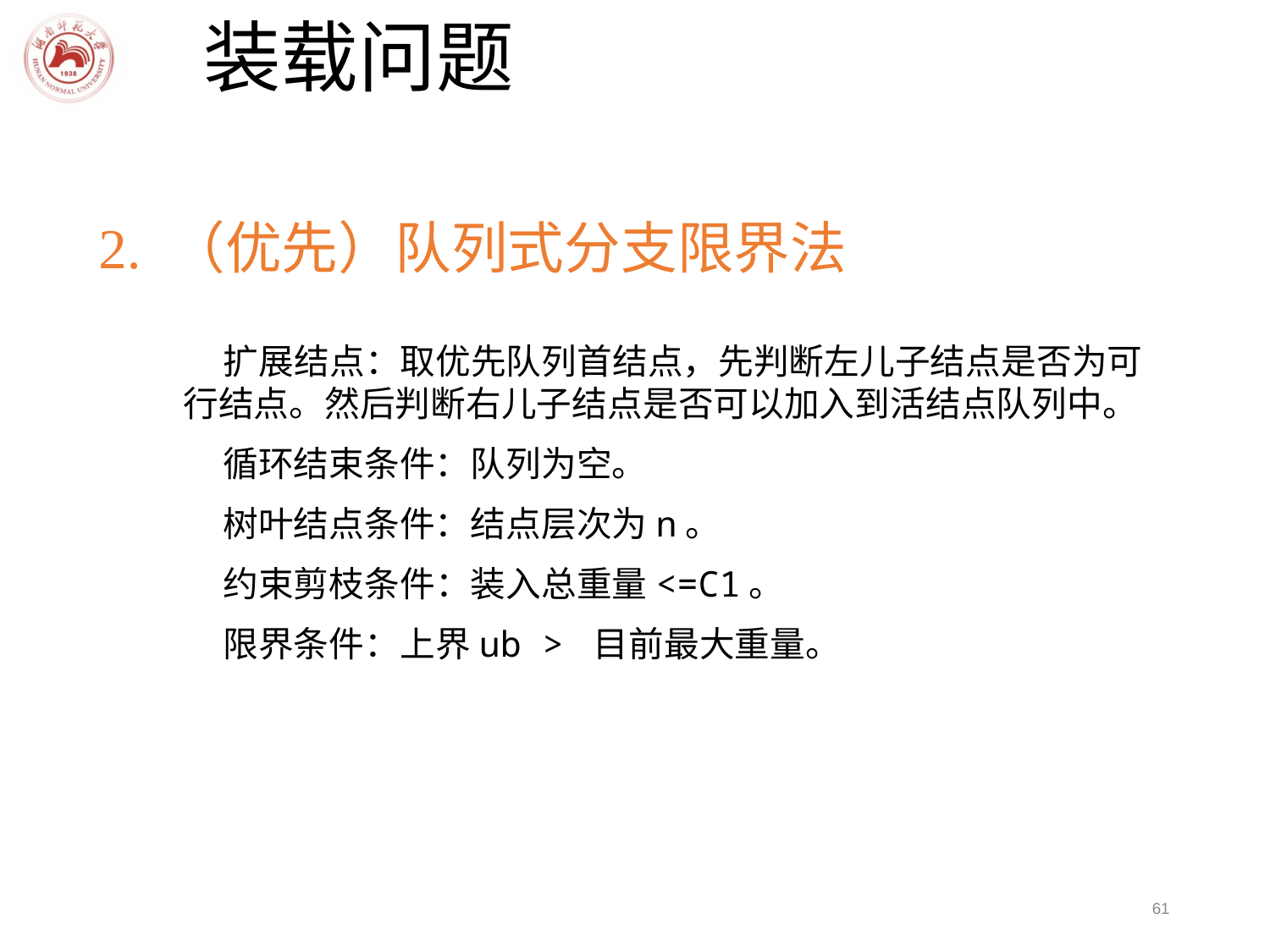

装载问题
2. （优先）队列式分支限界法
    扩展结点：取优先队列首结点，先判断左儿子结点是否为可行结点。然后判断右儿子结点是否可以加入到活结点队列中。
    循环结束条件：队列为空。
    树叶结点条件：结点层次为n。
    约束剪枝条件：装入总重量<=C1。
    限界条件：上界ub > 目前最大重量。
61